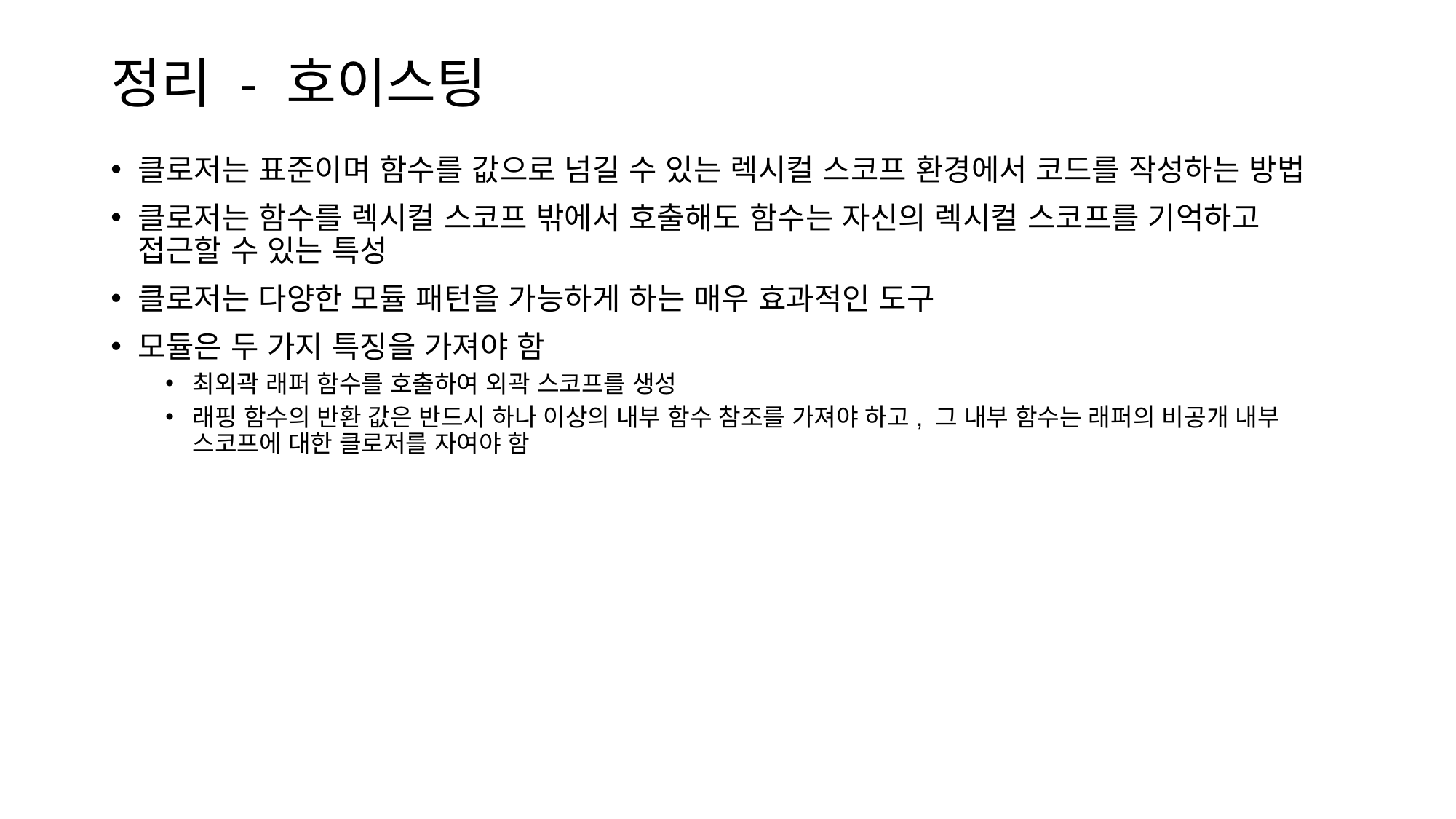

# 정리 - 호이스팅
클로저는 표준이며 함수를 값으로 넘길 수 있는 렉시컬 스코프 환경에서 코드를 작성하는 방법
클로저는 함수를 렉시컬 스코프 밖에서 호출해도 함수는 자신의 렉시컬 스코프를 기억하고 접근할 수 있는 특성
클로저는 다양한 모듈 패턴을 가능하게 하는 매우 효과적인 도구
모듈은 두 가지 특징을 가져야 함
최외곽 래퍼 함수를 호출하여 외곽 스코프를 생성
래핑 함수의 반환 값은 반드시 하나 이상의 내부 함수 참조를 가져야 하고, 그 내부 함수는 래퍼의 비공개 내부 스코프에 대한 클로저를 자여야 함